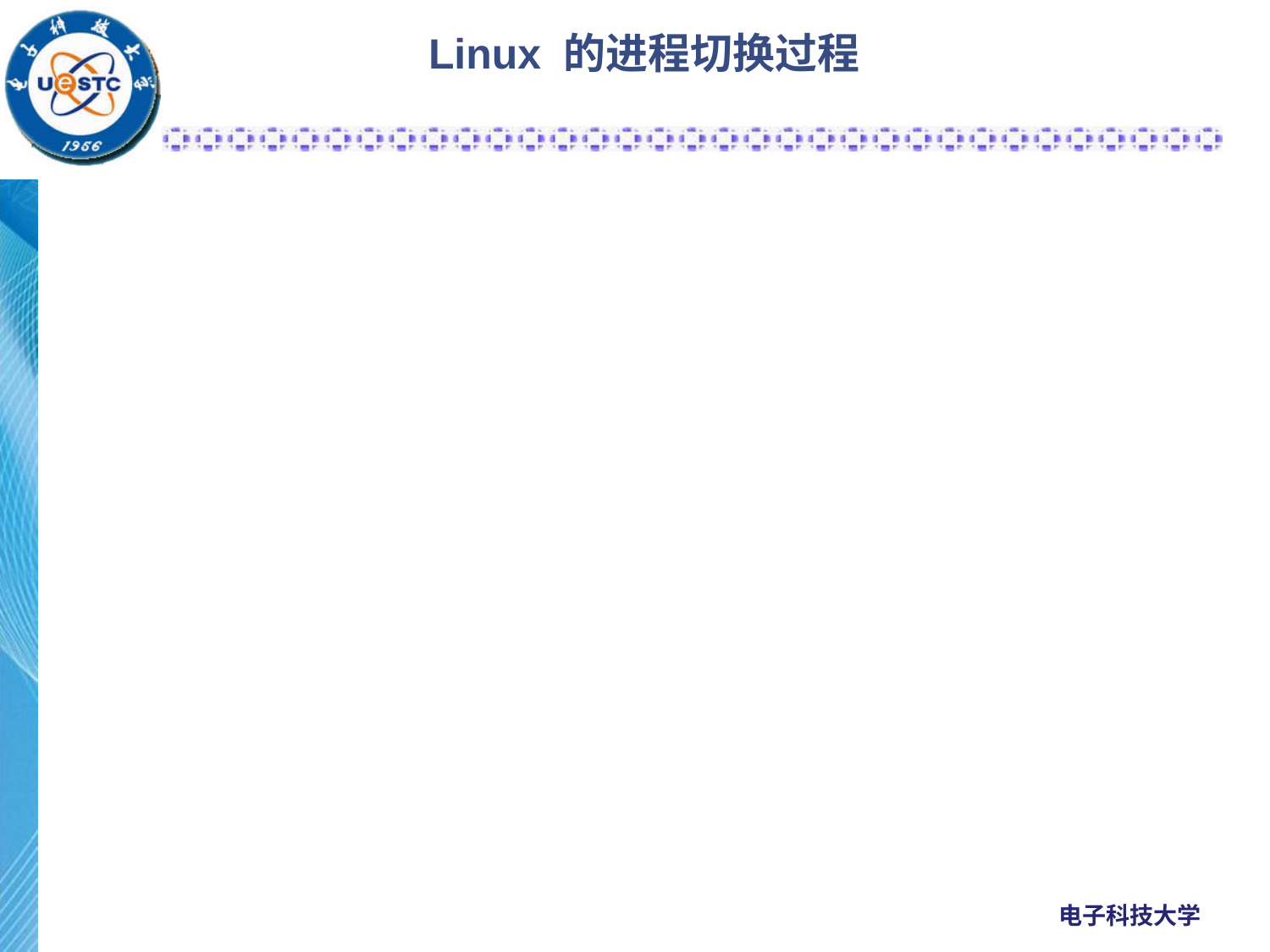

# Linux 的进程切换过程
Linux进程切换（context_switch() ）本质上两步：
1)  进程页表PGD切换；
2)  内核态堆栈和硬件上下文切换（包括CPU寄存器）；
   context_switch()通过调用switch_mm()切换进程空间，调用switch_to切换内核上下文环境。